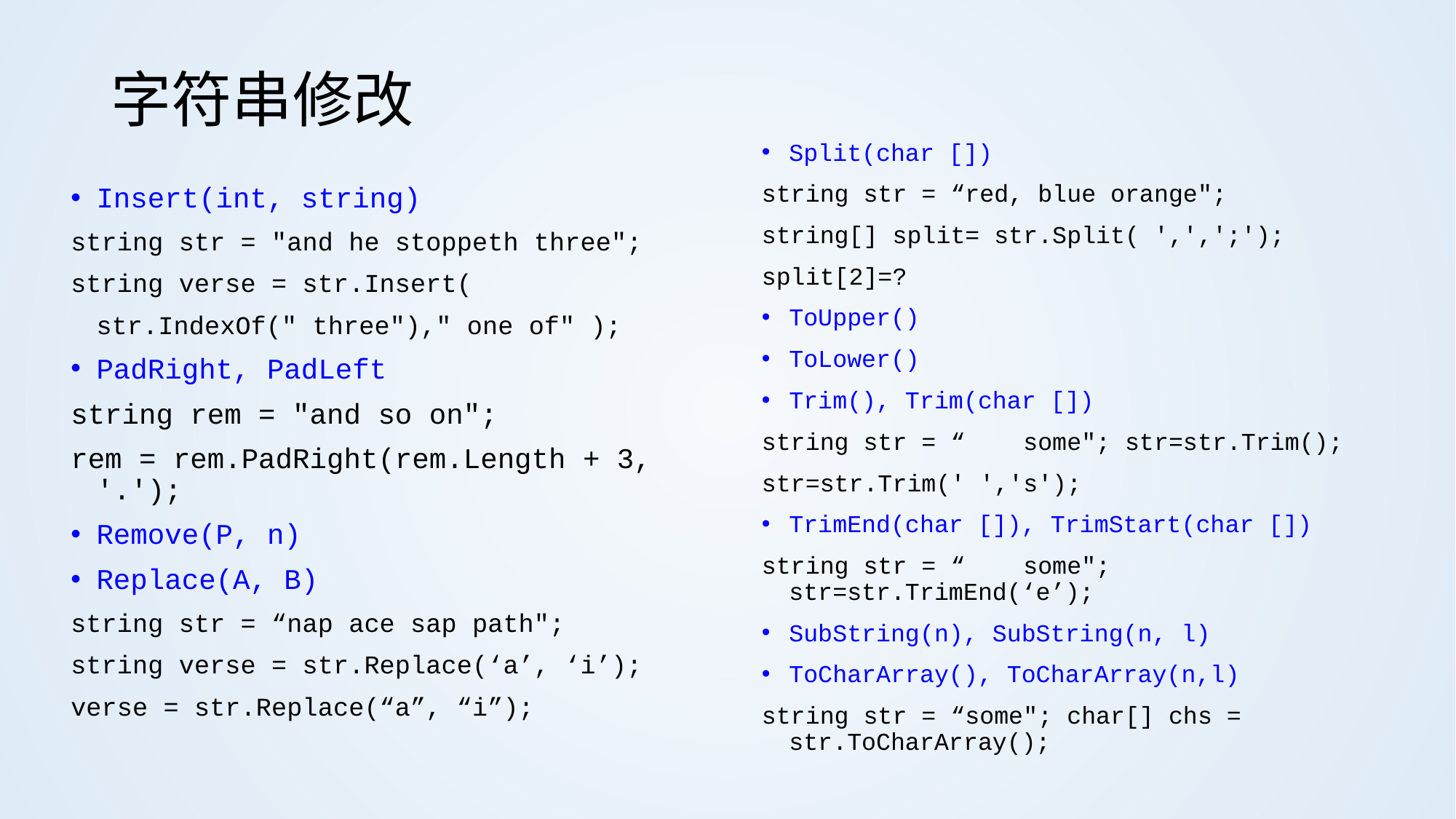

# 字符串修改
Split(char [])
string str = “red, blue orange";
string[] split= str.Split( ',',';');
split[2]=?
ToUpper()
ToLower()
Trim(), Trim(char [])
string str = “    some"; str=str.Trim();
str=str.Trim(' ','s');
TrimEnd(char []), TrimStart(char [])
string str = “    some"; str=str.TrimEnd(‘e’);
SubString(n), SubString(n, l)
ToCharArray(), ToCharArray(n,l)
string str = “some"; char[] chs = str.ToCharArray();
Insert(int, string)
string str = "and he stoppeth three";
string verse = str.Insert(
	str.IndexOf(" three")," one of" );
PadRight, PadLeft
string rem = "and so on";
rem = rem.PadRight(rem.Length + 3, '.');
Remove(P, n)
Replace(A, B)
string str = “nap ace sap path";
string verse = str.Replace(‘a’, ‘i’);
verse = str.Replace(“a”, “i”);